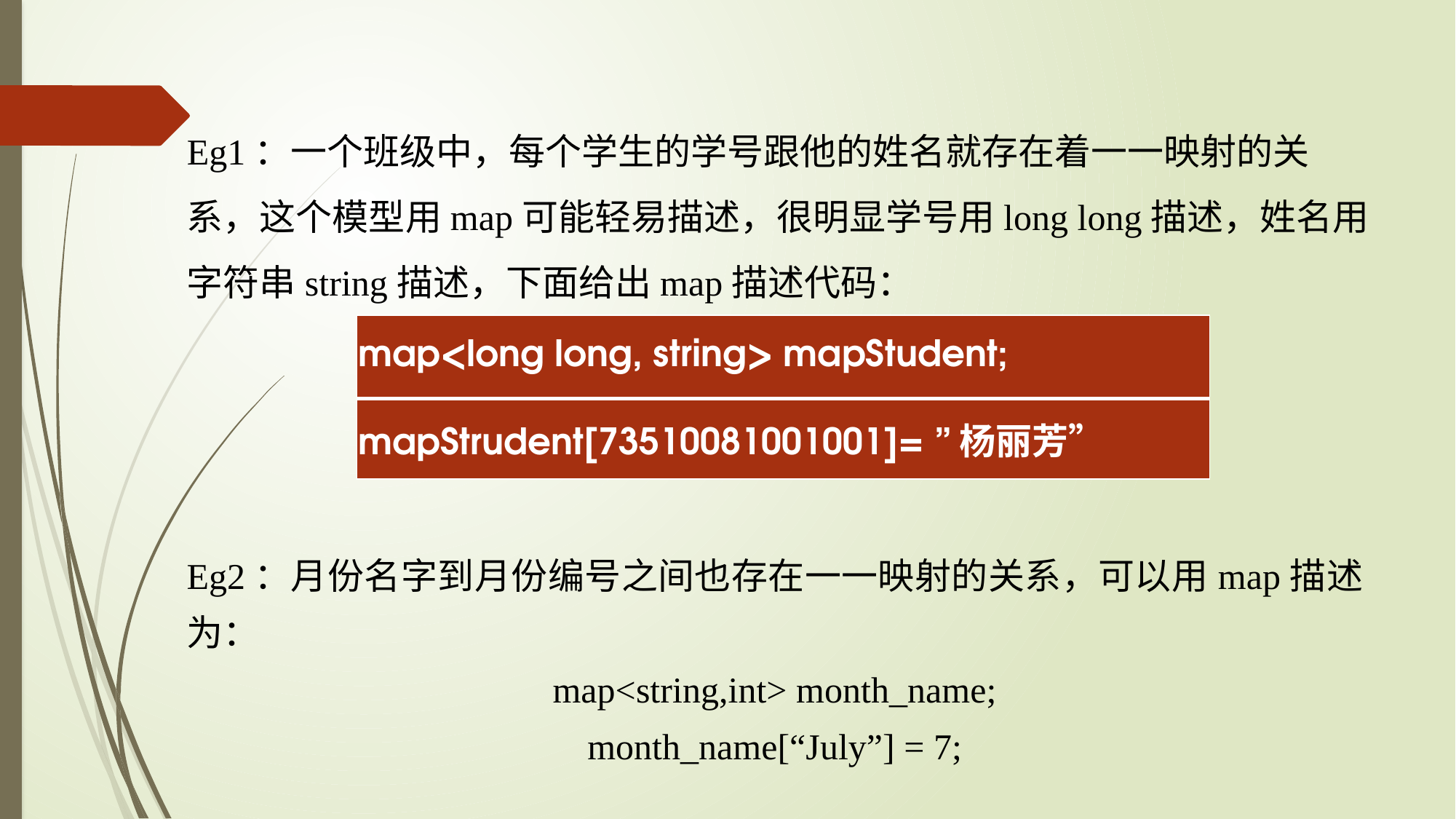

Eg1：一个班级中，每个学生的学号跟他的姓名就存在着一一映射的关系，这个模型用map可能轻易描述，很明显学号用long long描述，姓名用字符串string描述，下面给出map描述代码：

| map<long long, string> mapStudent; |
| --- |
| mapStrudent[73510081001001]= ”杨丽芳” |
Eg2：月份名字到月份编号之间也存在一一映射的关系，可以用map描述为：
map<string,int> month_name;
month_name[“July”] = 7;